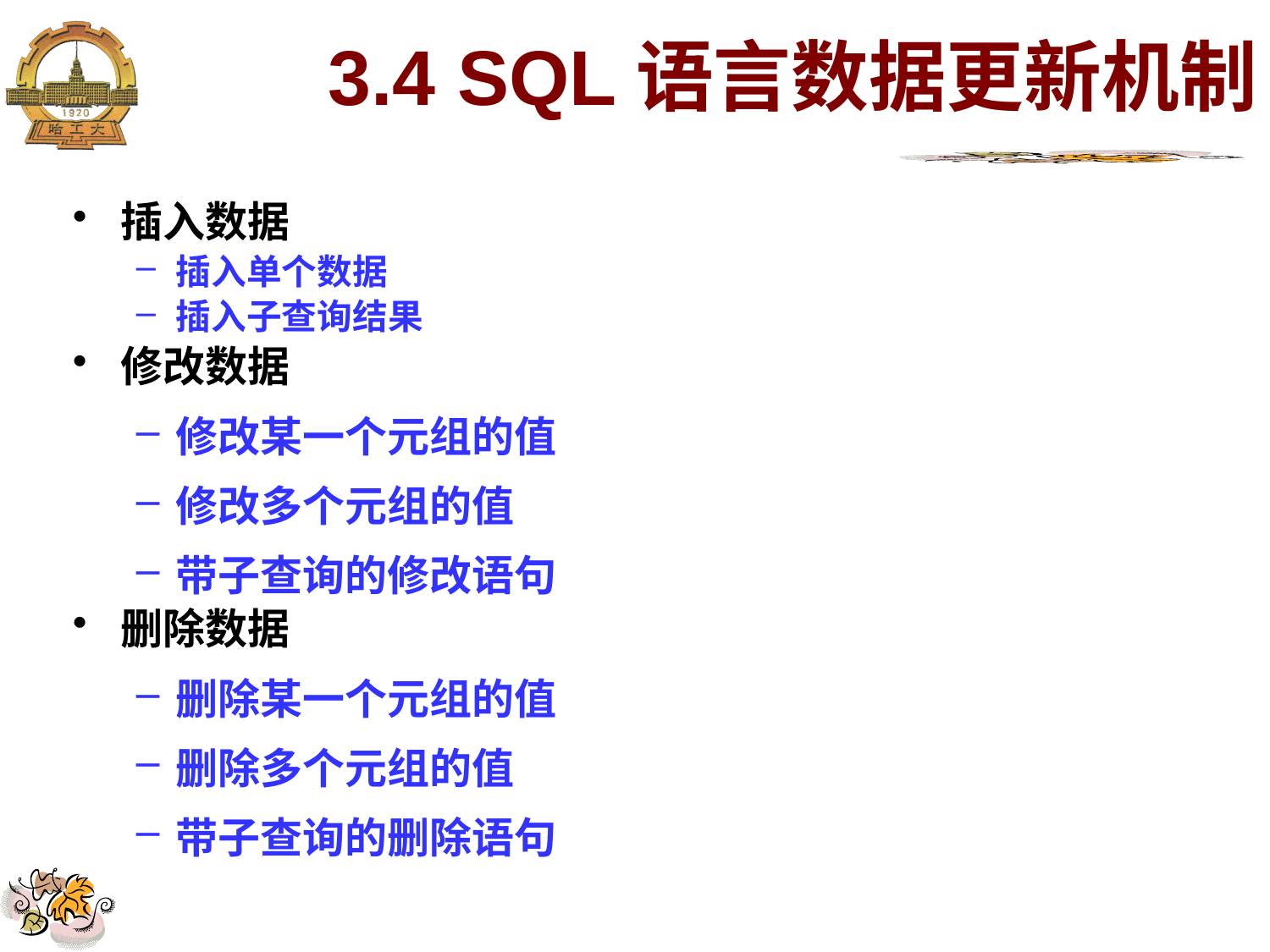

# 3.4 SQL语言数据更新机制
插入数据
插入单个数据
插入子查询结果
修改数据
修改某一个元组的值
修改多个元组的值
带子查询的修改语句
删除数据
删除某一个元组的值
删除多个元组的值
带子查询的删除语句